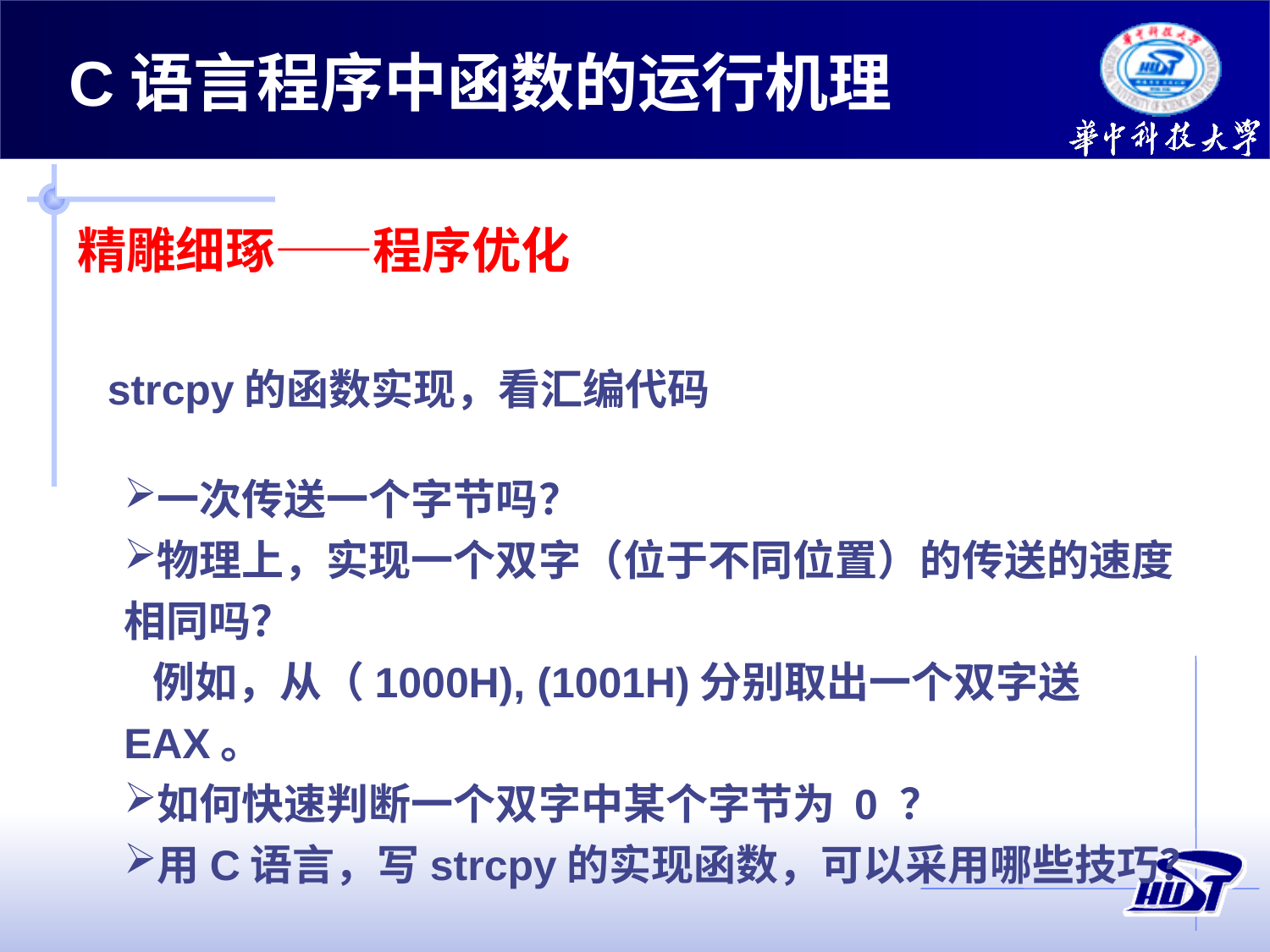

C语言程序中函数的运行机理
# 精雕细琢——程序优化
strcpy的函数实现，看汇编代码
一次传送一个字节吗？
物理上，实现一个双字（位于不同位置）的传送的速度相同吗？
  例如，从（1000H), (1001H)分别取出一个双字送EAX。
如何快速判断一个双字中某个字节为 0 ？
用C语言，写strcpy的实现函数，可以采用哪些技巧？